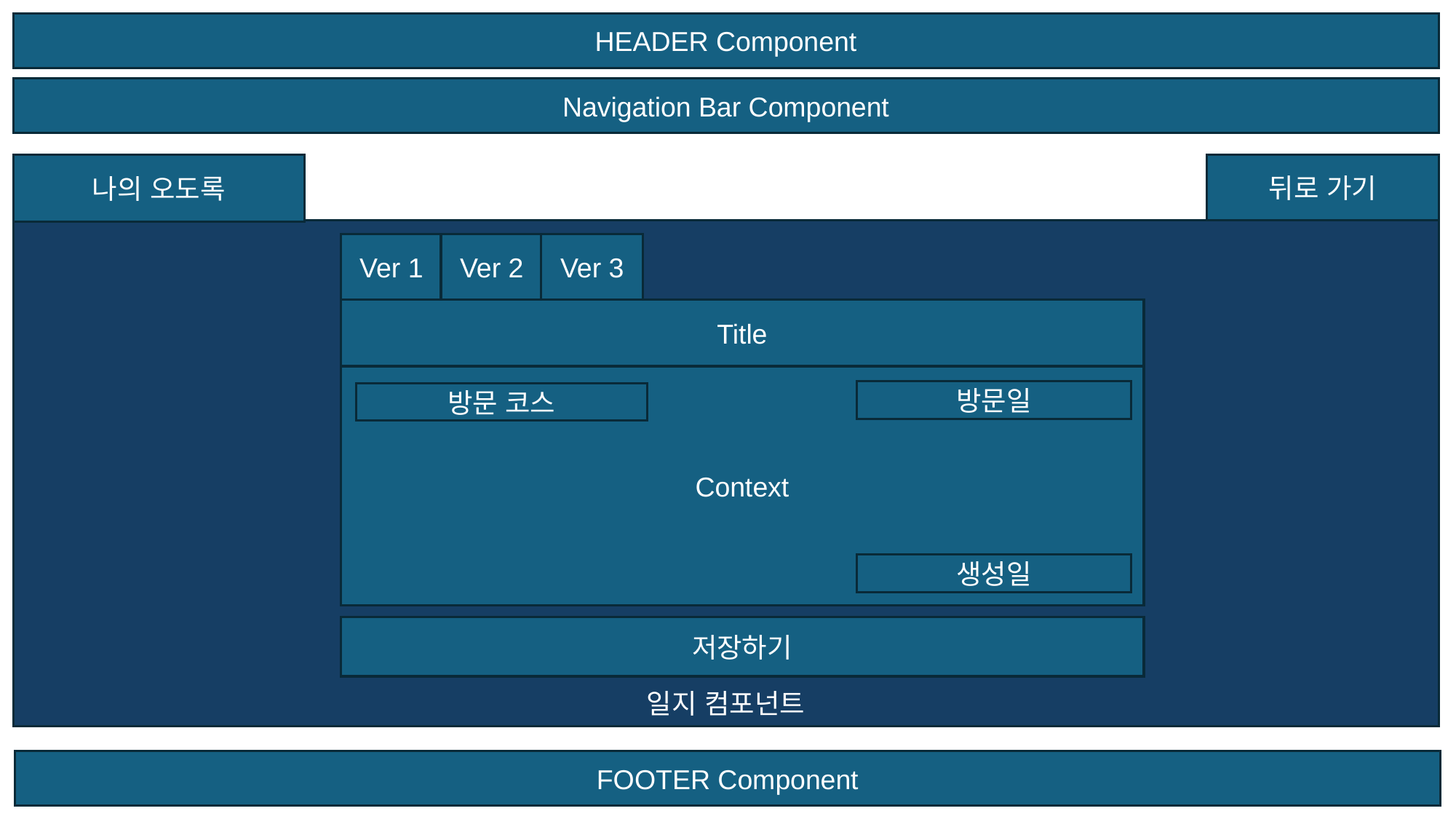

HEADER Component
Navigation Bar Component
뒤로 가기
나의 오도록

일지 컴포넌트
Ver 1
Ver 2
Ver 3
Title
Context
방문일
방문 코스
생성일
저장하기
FOOTER Component